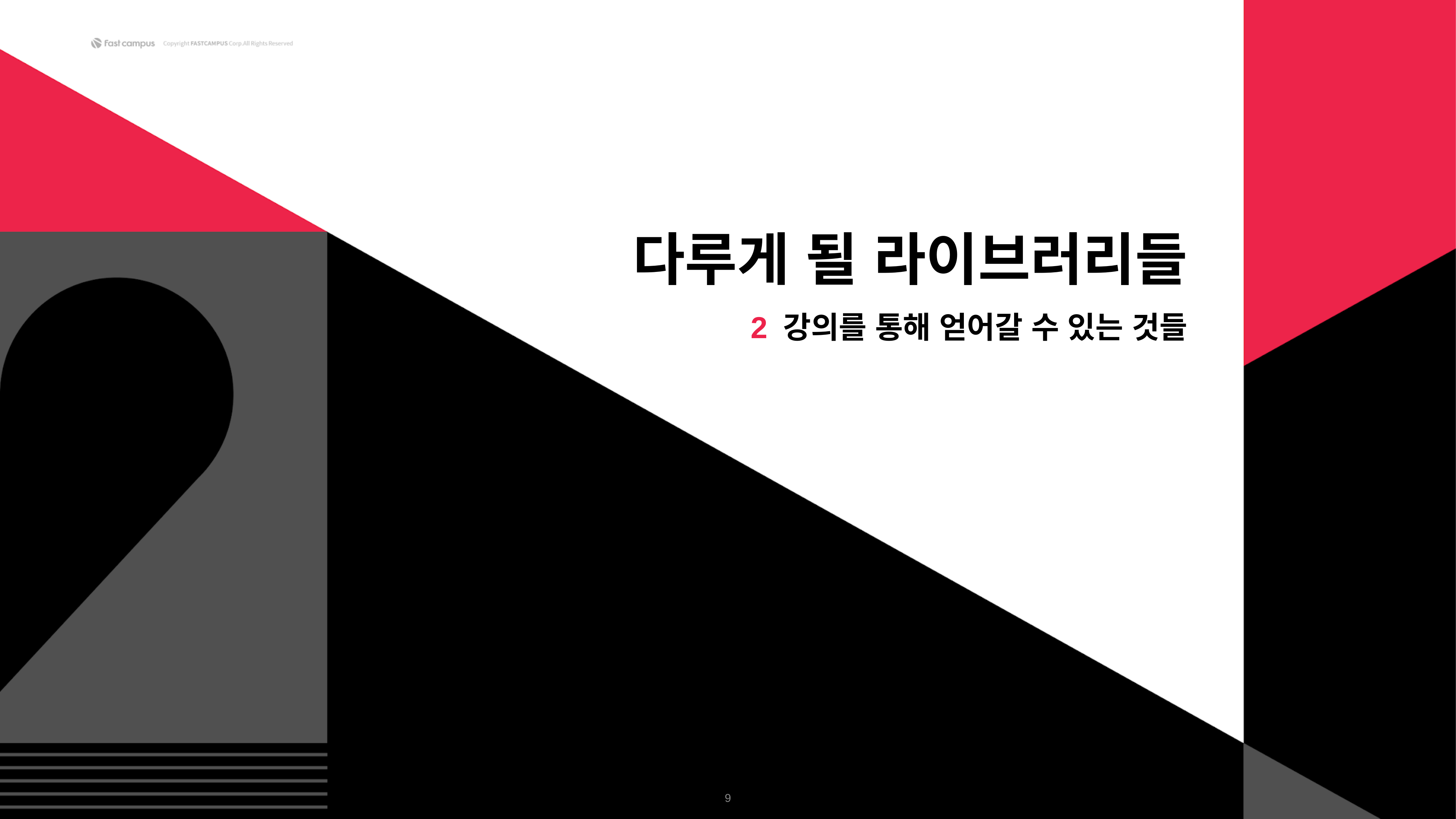

다루게 될 라이브러리들

2 강의를 통해 얻어갈 수 있는 것들
9